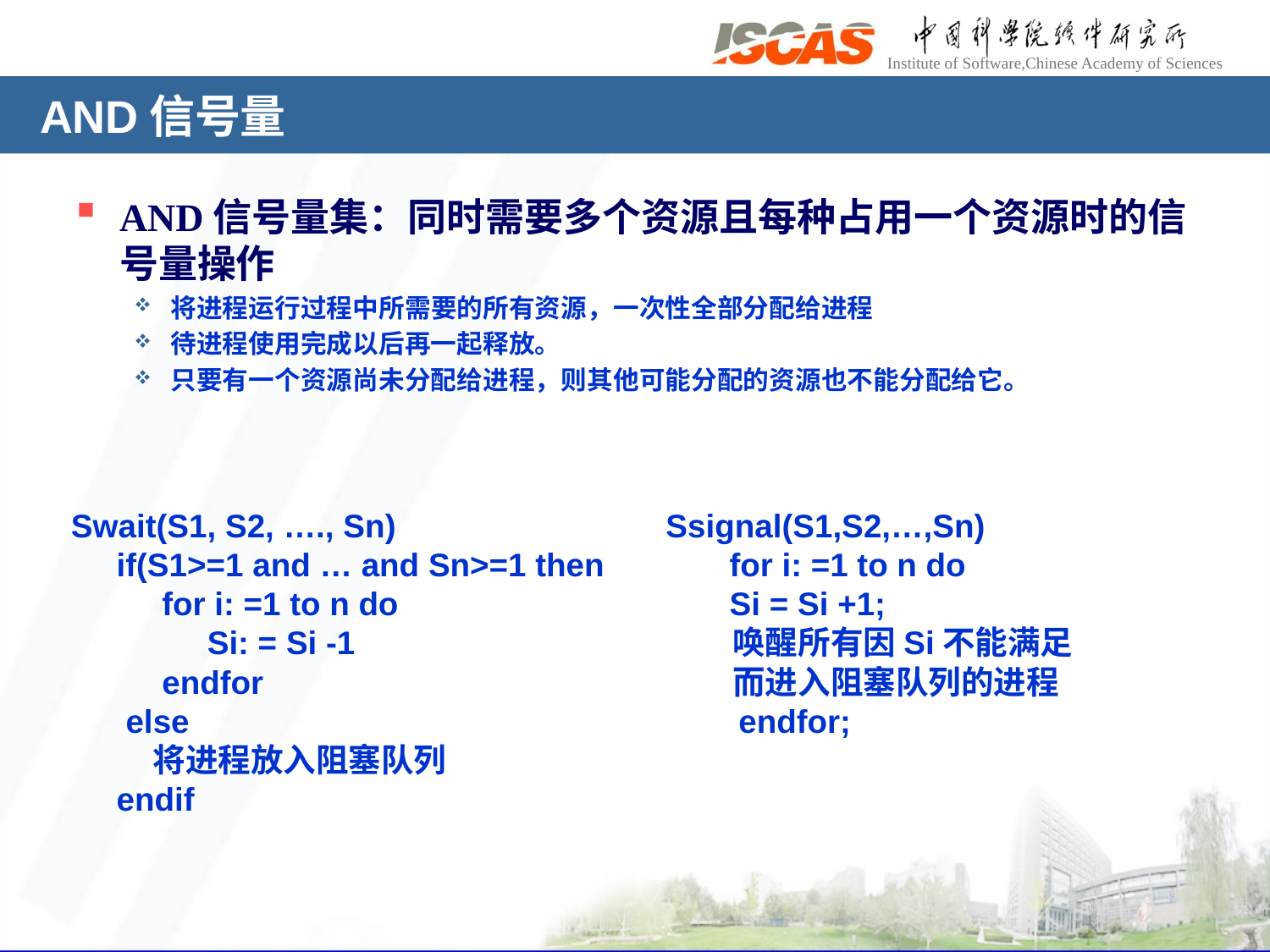

# AND信号量
AND信号量集：同时需要多个资源且每种占用一个资源时的信号量操作
将进程运行过程中所需要的所有资源，一次性全部分配给进程
待进程使用完成以后再一起释放。
只要有一个资源尚未分配给进程，则其他可能分配的资源也不能分配给它。
Swait(S1, S2, …., Sn)
     if(S1>=1 and … and Sn>=1 then
          for i: =1 to n do
	 Si: = Si -1
          endfor
      else
          将进程放入阻塞队列
     endif
Ssignal(S1,S2,…,Sn)
       for i: =1 to n do
       Si = Si +1;
        唤醒所有因Si不能满足
        而进入阻塞队列的进程
        endfor;